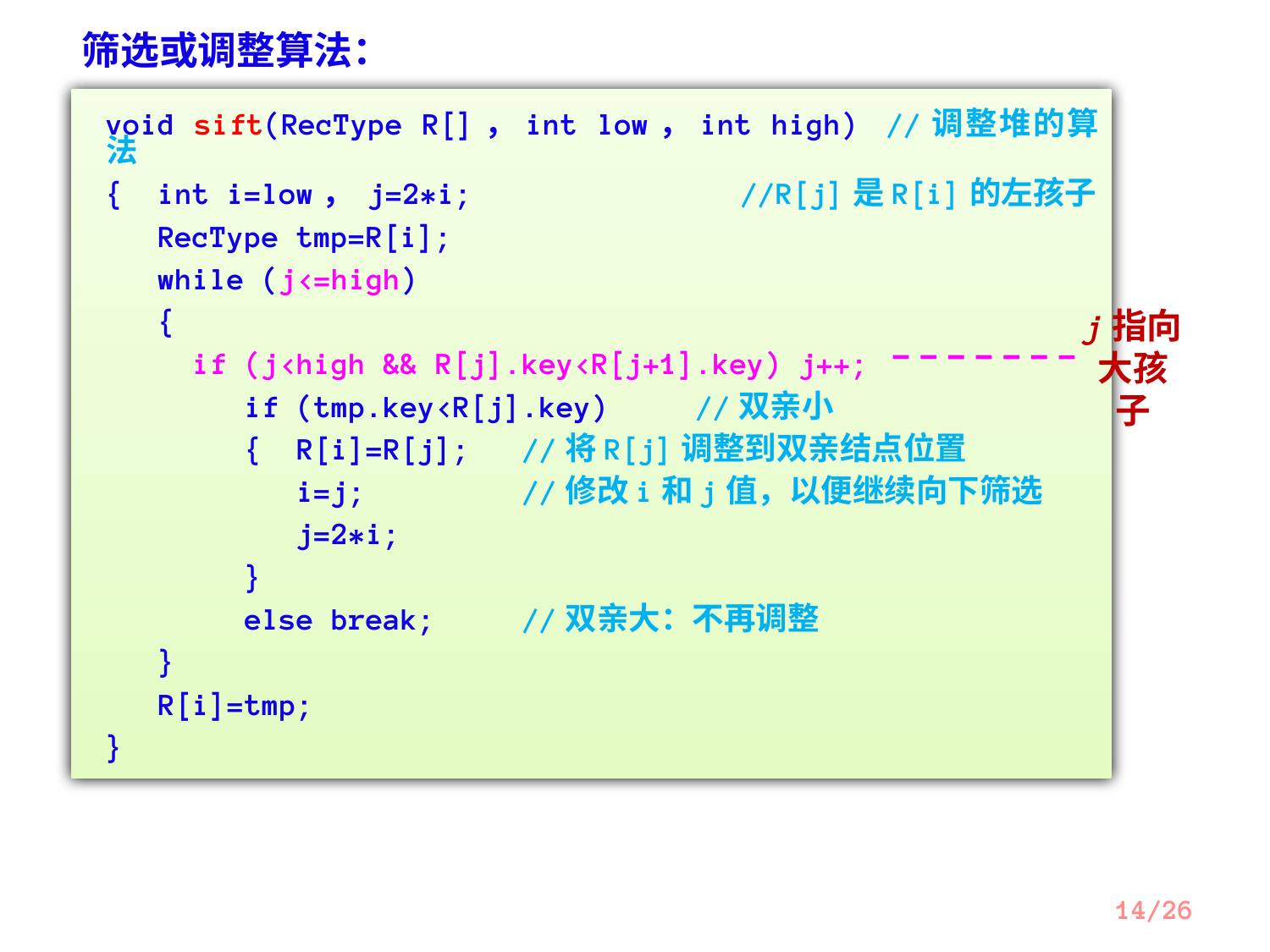

筛选或调整算法：
void sift(RecType R[]，int low，int high) 	//调整堆的算法
{  int i=low， j=2*i;    		//R[j]是R[i]的左孩子
   RecType tmp=R[i];
   while (j<=high)
   {
     if (j<high && R[j].key<R[j+1].key) j++;
        if (tmp.key<R[j].key)     //双亲小
        {  R[i]=R[j];   //将R[j]调整到双亲结点位置
           i=j;         //修改i和j值，以便继续向下筛选
           j=2*i;
        }
        else break;     //双亲大：不再调整
   }
   R[i]=tmp;
}
j指向大孩子
14/26